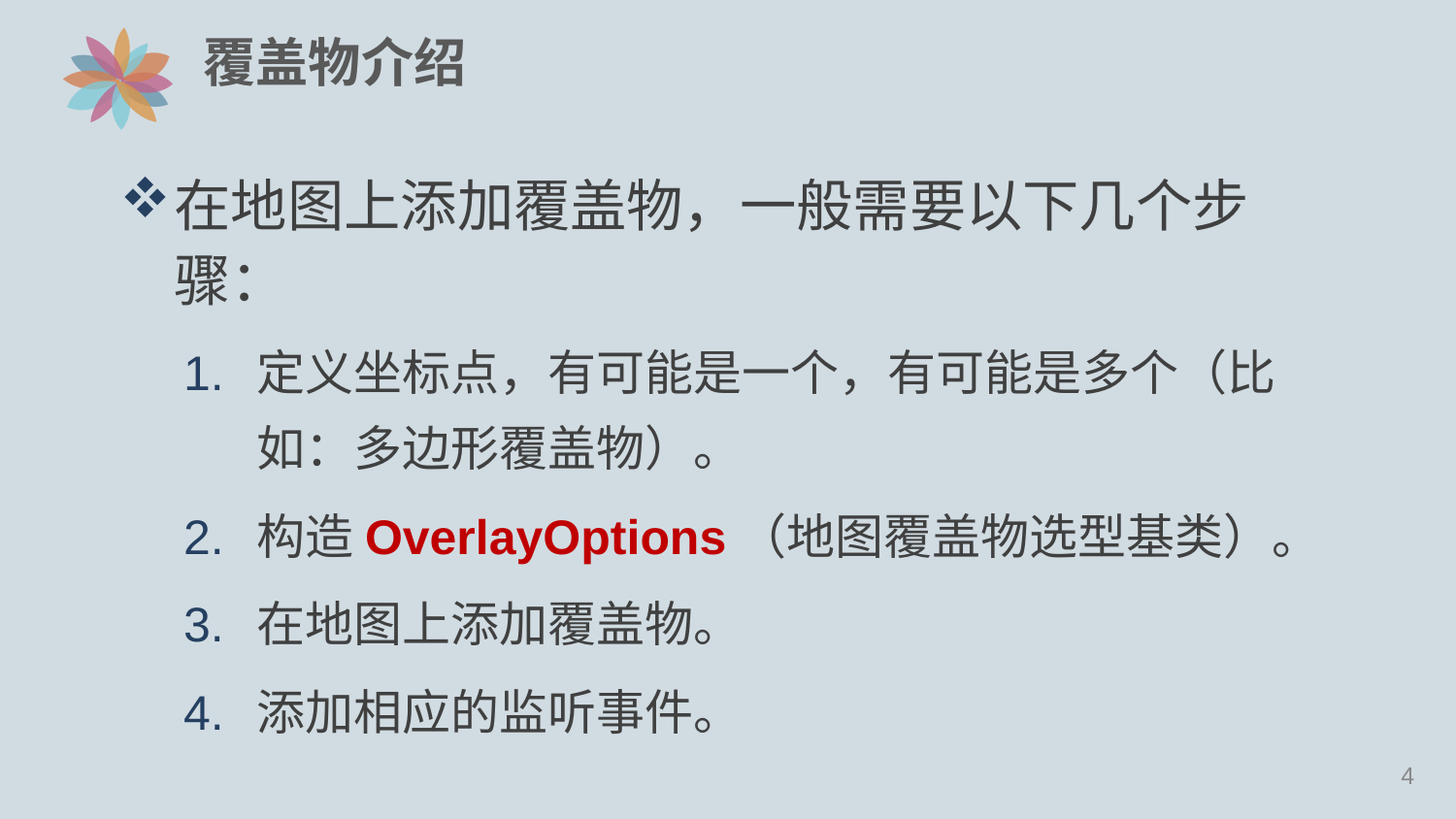

# 覆盖物介绍
在地图上添加覆盖物，一般需要以下几个步骤：
定义坐标点，有可能是一个，有可能是多个（比如：多边形覆盖物）。
构造OverlayOptions（地图覆盖物选型基类）。
在地图上添加覆盖物。
添加相应的监听事件。
4